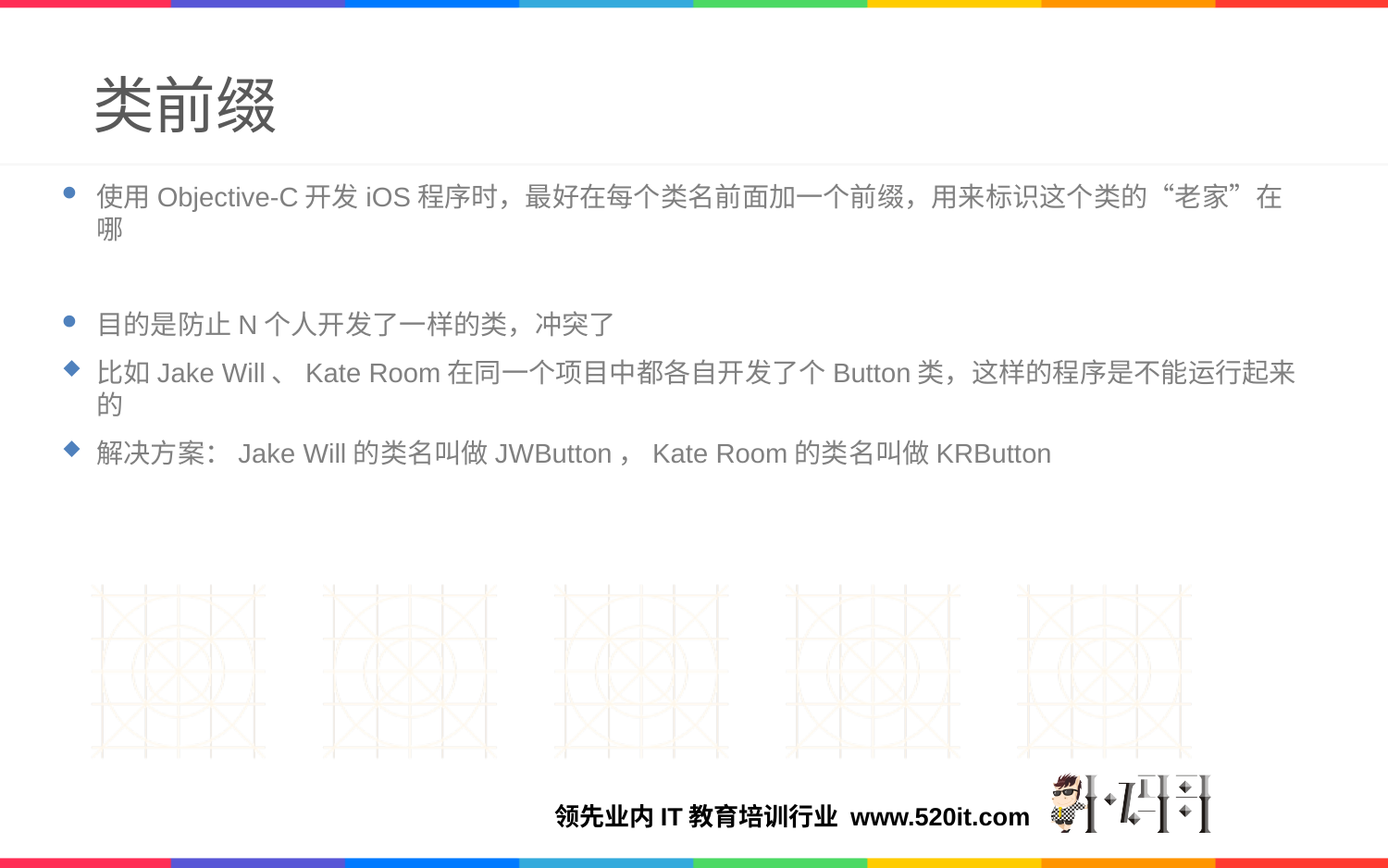

# 类前缀
使用Objective-C开发iOS程序时，最好在每个类名前面加一个前缀，用来标识这个类的“老家”在哪

目的是防止N个人开发了一样的类，冲突了
比如Jake Will、Kate Room在同一个项目中都各自开发了个Button类，这样的程序是不能运行起来的
解决方案：Jake Will的类名叫做JWButton，Kate Room的类名叫做KRButton